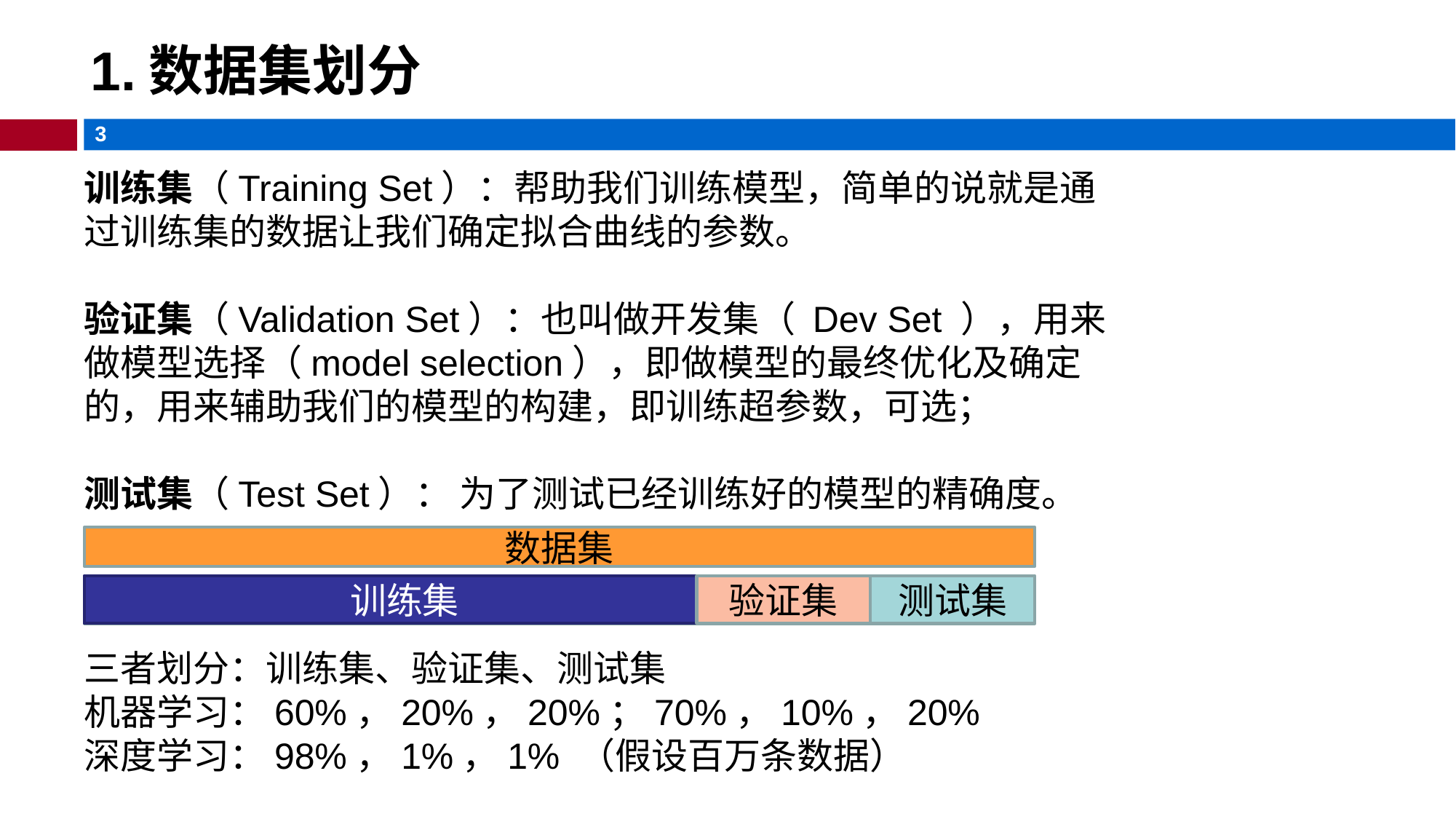

# 1.数据集划分

训练集（Training Set）：帮助我们训练模型，简单的说就是通过训练集的数据让我们确定拟合曲线的参数。

验证集（Validation Set）：也叫做开发集（ Dev Set ），用来做模型选择（model selection），即做模型的最终优化及确定的，用来辅助我们的模型的构建，即训练超参数，可选；

测试集（Test Set）： 为了测试已经训练好的模型的精确度。

三者划分：训练集、验证集、测试集
机器学习：60%，20%，20%；70%，10%，20%
深度学习：98%，1%，1% （假设百万条数据）
数据集
训练集
测试集
验证集